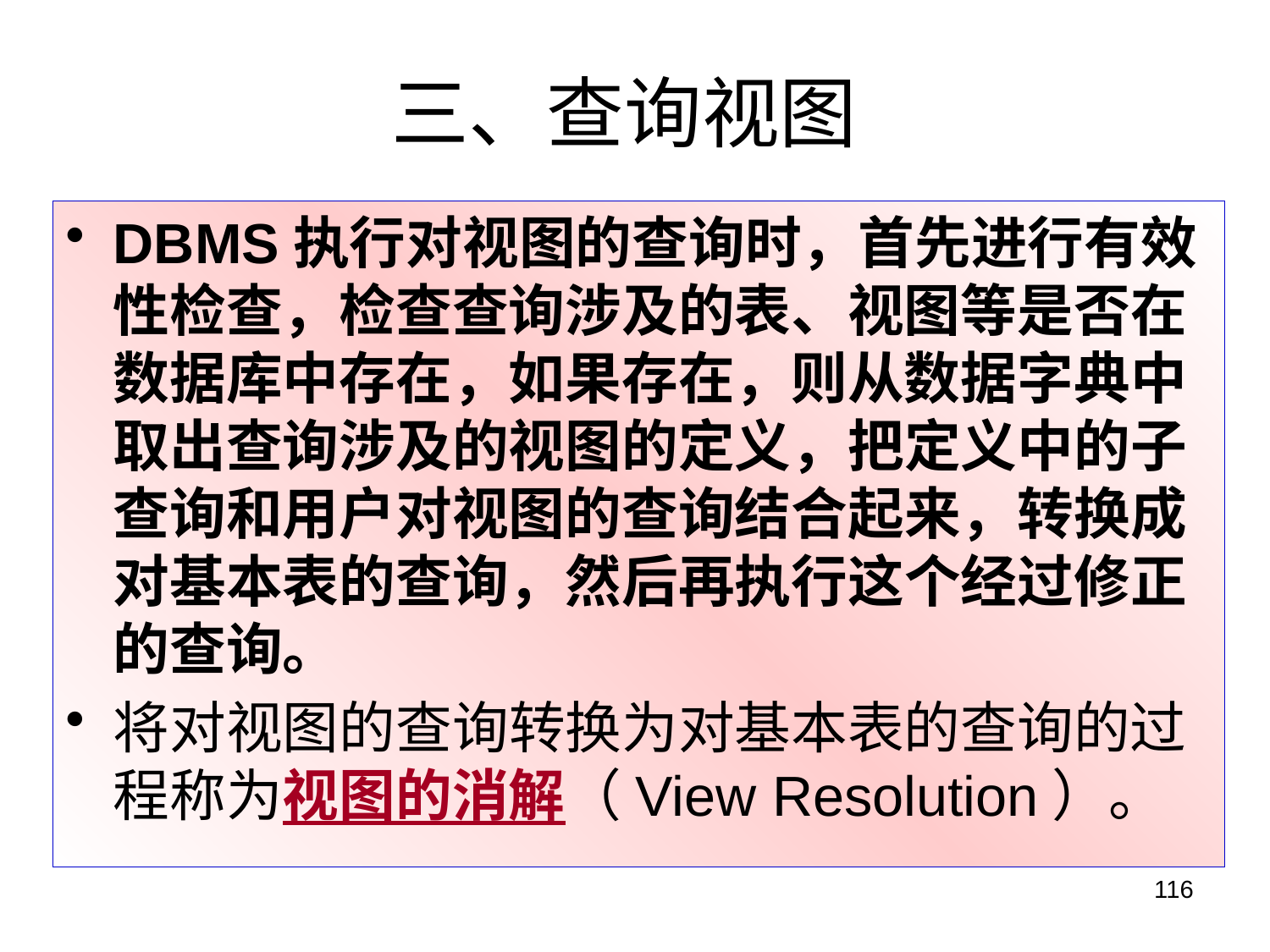

# 三、查询视图
DBMS执行对视图的查询时，首先进行有效性检查，检查查询涉及的表、视图等是否在数据库中存在，如果存在，则从数据字典中取出查询涉及的视图的定义，把定义中的子查询和用户对视图的查询结合起来，转换成对基本表的查询，然后再执行这个经过修正的查询。
将对视图的查询转换为对基本表的查询的过程称为视图的消解（View Resolution）。
116